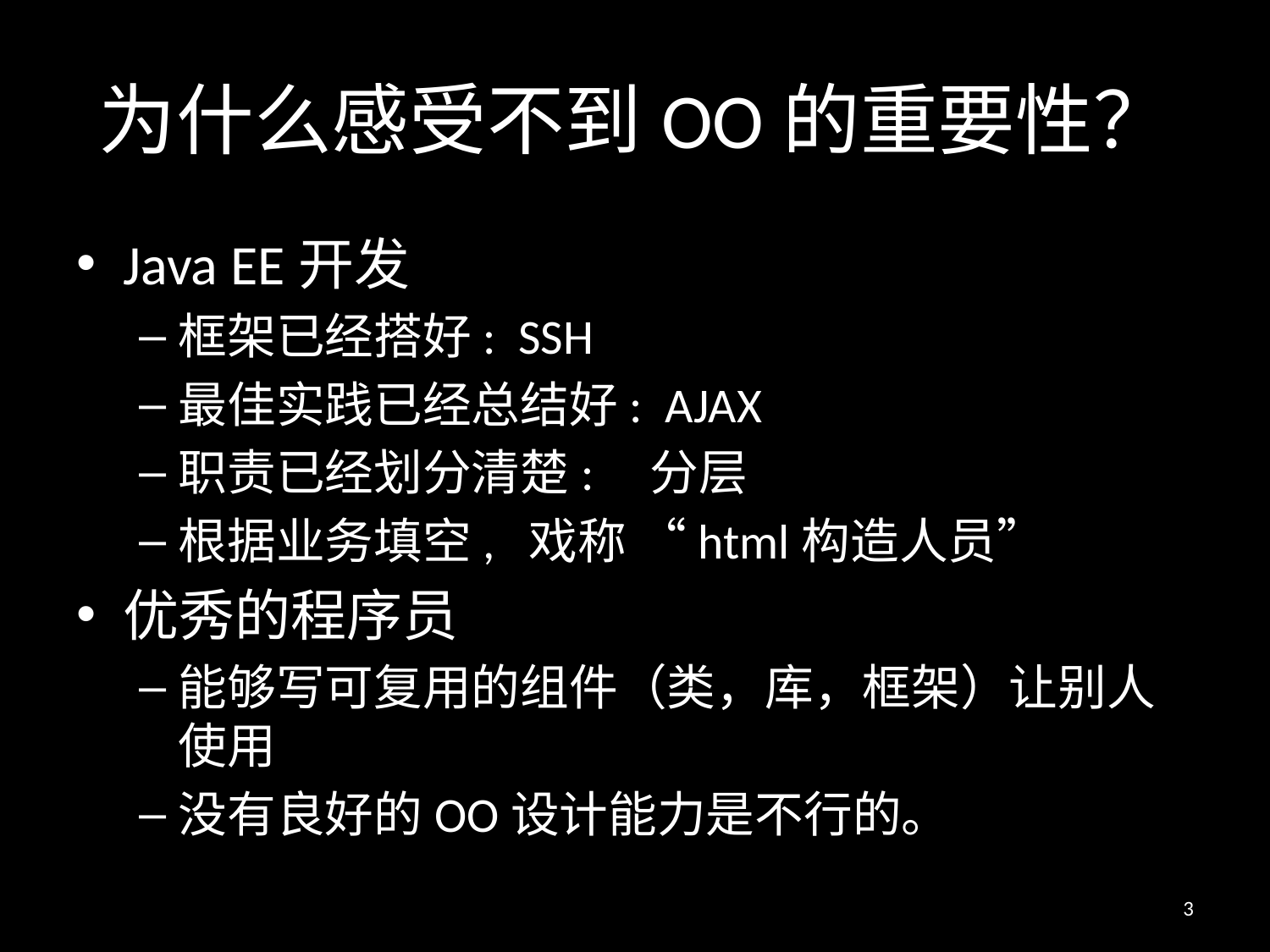

# 为什么感受不到OO的重要性？
Java EE开发
框架已经搭好:  SSH
最佳实践已经总结好:  AJAX
职责已经划分清楚:    分层
根据业务填空,  戏称 “html构造人员”
优秀的程序员
能够写可复用的组件（类，库，框架）让别人使用
没有良好的OO设计能力是不行的。
3